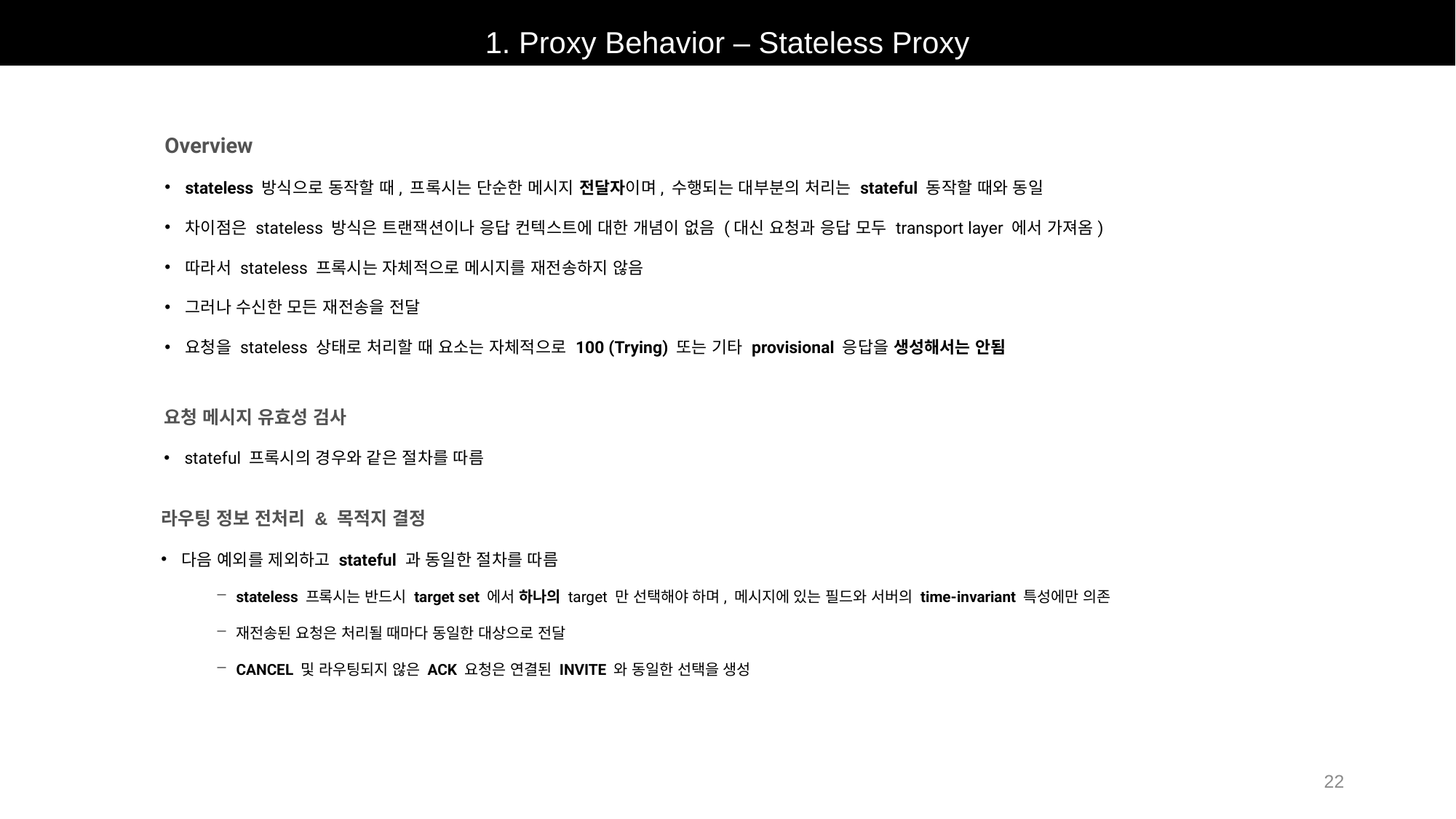

# 1. Proxy Behavior – Stateless Proxy
Overview
stateless 방식으로 동작할 때, 프록시는 단순한 메시지 전달자이며, 수행되는 대부분의 처리는 stateful 동작할 때와 동일
차이점은 stateless 방식은 트랜잭션이나 응답 컨텍스트에 대한 개념이 없음 (대신 요청과 응답 모두 transport layer 에서 가져옴)
따라서 stateless 프록시는 자체적으로 메시지를 재전송하지 않음
그러나 수신한 모든 재전송을 전달
요청을 stateless 상태로 처리할 때 요소는 자체적으로 100 (Trying) 또는 기타 provisional 응답을 생성해서는 안됨
요청 메시지 유효성 검사
stateful 프록시의 경우와 같은 절차를 따름
라우팅 정보 전처리 & 목적지 결정
다음 예외를 제외하고 stateful 과 동일한 절차를 따름
stateless 프록시는 반드시 target set 에서 하나의 target 만 선택해야 하며, 메시지에 있는 필드와 서버의 time-invariant 특성에만 의존
재전송된 요청은 처리될 때마다 동일한 대상으로 전달
CANCEL 및 라우팅되지 않은 ACK 요청은 연결된 INVITE 와 동일한 선택을 생성
22